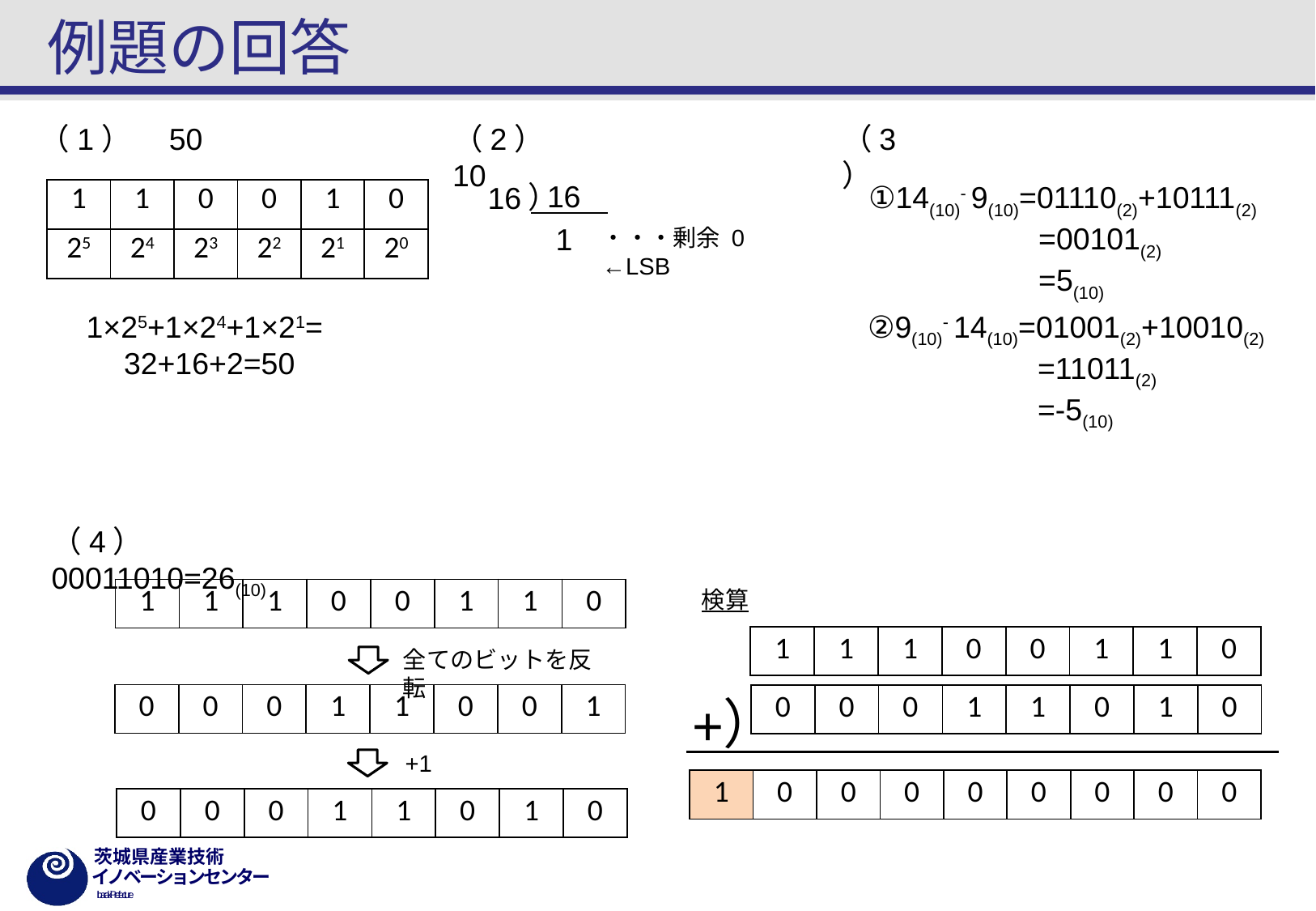

# 例題の回答
（3）
（1）　50
（2）　10
16
）
16
1
・・・剰余 0 ←LSB
①14(10)- 9(10)=01110(2)+10111(2)
                    =00101(2)
                    =5(10)
| 1 | 1 | 0 | 0 | 1 | 0 |
| --- | --- | --- | --- | --- | --- |
| 25 | 24 | 23 | 22 | 21 | 20 |
1×25+1×24+1×21=
　32+16+2=50
②9(10)- 14(10)=01001(2)+10010(2)
                    =11011(2)
                    =-5(10)
（4）　00011010=26(10)
| 1 | 1 | 1 | 0 | 0 | 1 | 1 | 0 |
| --- | --- | --- | --- | --- | --- | --- | --- |
検算
| 1 | 1 | 1 | 0 | 0 | 1 | 1 | 0 |
| --- | --- | --- | --- | --- | --- | --- | --- |
全てのビットを反転

）
| 0 | 0 | 0 | 1 | 1 | 0 | 0 | 1 |
| --- | --- | --- | --- | --- | --- | --- | --- |
+
| 0 | 0 | 0 | 1 | 1 | 0 | 1 | 0 |
| --- | --- | --- | --- | --- | --- | --- | --- |
+1

| 1 | 0 | 0 | 0 | 0 | 0 | 0 | 0 | 0 |
| --- | --- | --- | --- | --- | --- | --- | --- | --- |
| 0 | 0 | 0 | 1 | 1 | 0 | 1 | 0 |
| --- | --- | --- | --- | --- | --- | --- | --- |
1